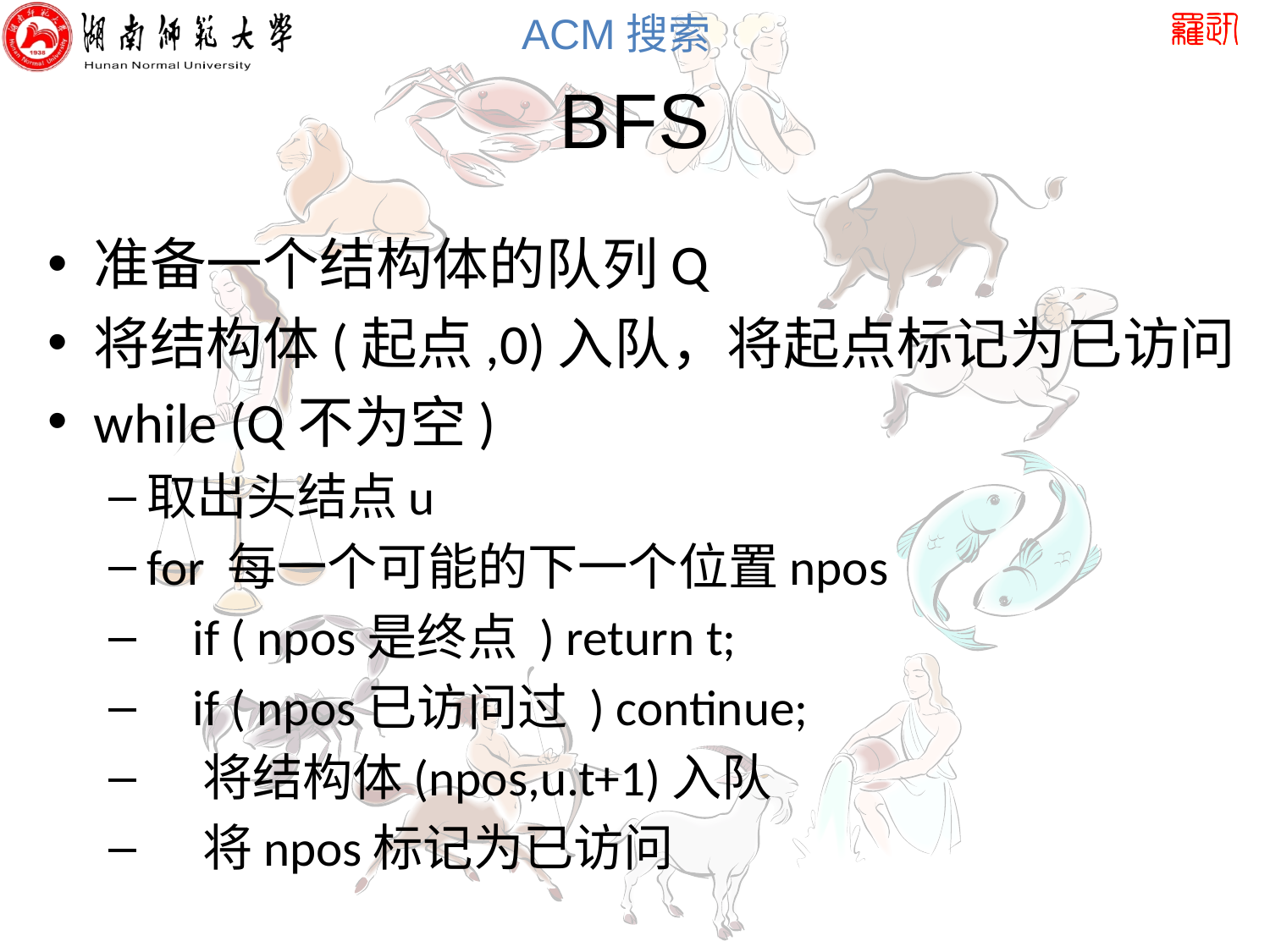

# BFS
准备一个结构体的队列Q
将结构体(起点,0)入队，将起点标记为已访问
while (Q不为空)
取出头结点u
for 每一个可能的下一个位置npos
    if ( npos是终点 ) return t;
    if ( npos已访问过 ) continue;
    将结构体(npos,u.t+1)入队
    将npos标记为已访问